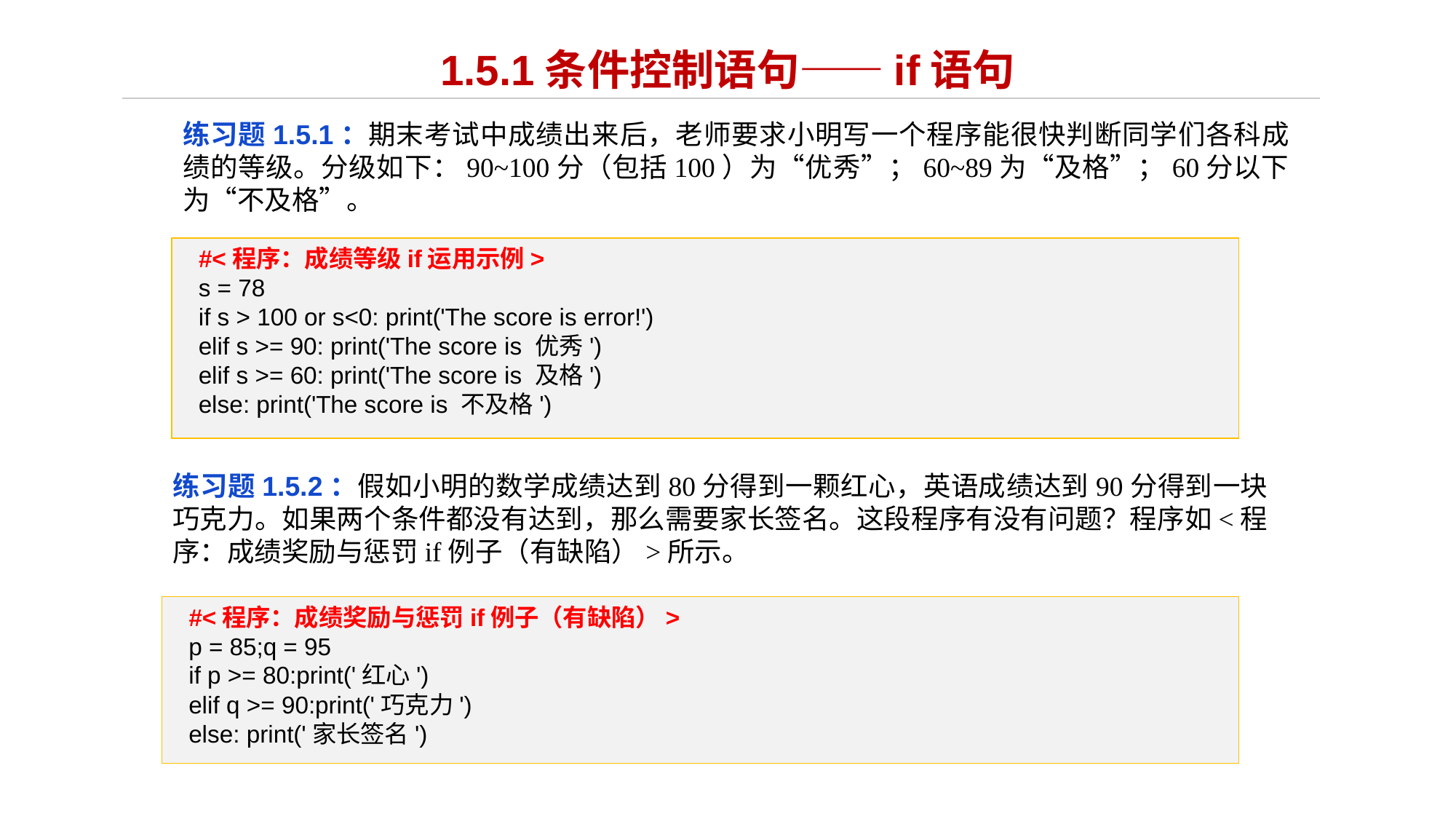

# 1.5.1条件控制语句——if语句
练习题1.5.1：期末考试中成绩出来后，老师要求小明写一个程序能很快判断同学们各科成绩的等级。分级如下：90~100分（包括100）为“优秀”；60~89为“及格”；60分以下为“不及格”。
#<程序：成绩等级if运用示例>
s = 78
if s > 100 or s<0: print('The score is error!')
elif s >= 90: print('The score is 优秀')
elif s >= 60: print('The score is 及格')
else: print('The score is 不及格')
练习题1.5.2：假如小明的数学成绩达到80分得到一颗红心，英语成绩达到90分得到一块巧克力。如果两个条件都没有达到，那么需要家长签名。这段程序有没有问题？程序如<程序：成绩奖励与惩罚if例子（有缺陷）>所示。
#<程序：成绩奖励与惩罚if例子（有缺陷）>
p = 85;q = 95
if p >= 80:print('红心')
elif q >= 90:print('巧克力')
else: print('家长签名')